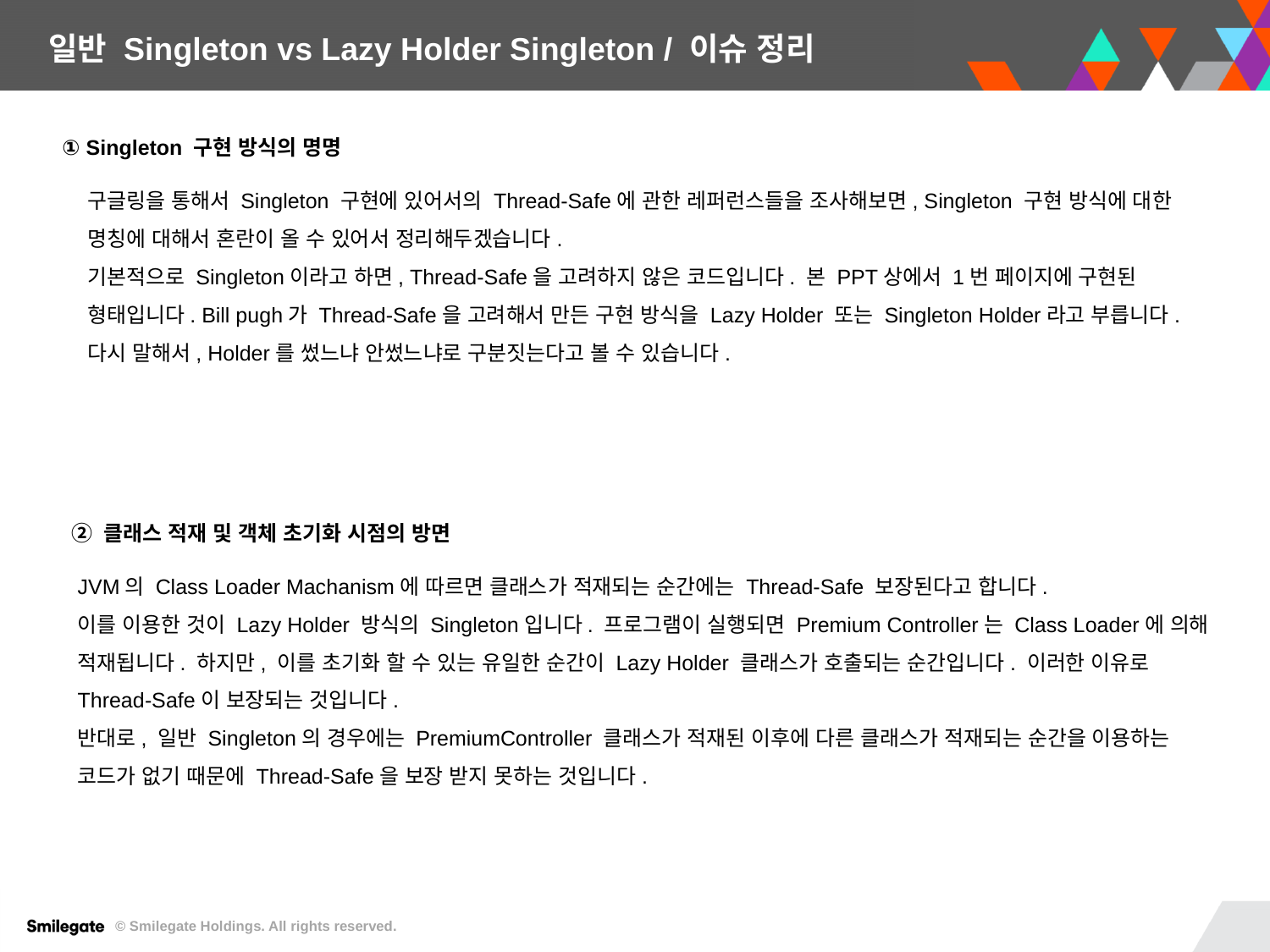

일반 Singleton vs Lazy Holder Singleton / 이슈 정리
① Singleton 구현 방식의 명명
구글링을 통해서 Singleton 구현에 있어서의 Thread-Safe에 관한 레퍼런스들을 조사해보면, Singleton 구현 방식에 대한 명칭에 대해서 혼란이 올 수 있어서 정리해두겠습니다.
기본적으로 Singleton이라고 하면, Thread-Safe을 고려하지 않은 코드입니다. 본 PPT상에서 1번 페이지에 구현된 형태입니다. Bill pugh가 Thread-Safe을 고려해서 만든 구현 방식을 Lazy Holder 또는 Singleton Holder라고 부릅니다. 다시 말해서, Holder를 썼느냐 안썼느냐로 구분짓는다고 볼 수 있습니다.
② 클래스 적재 및 객체 초기화 시점의 방면
JVM의 Class Loader Machanism에 따르면 클래스가 적재되는 순간에는 Thread-Safe 보장된다고 합니다.
이를 이용한 것이 Lazy Holder 방식의 Singleton입니다. 프로그램이 실행되면 Premium Controller는 Class Loader에 의해
적재됩니다. 하지만, 이를 초기화 할 수 있는 유일한 순간이 Lazy Holder 클래스가 호출되는 순간입니다. 이러한 이유로 Thread-Safe이 보장되는 것입니다.
반대로, 일반 Singleton의 경우에는 PremiumController 클래스가 적재된 이후에 다른 클래스가 적재되는 순간을 이용하는 코드가 없기 때문에 Thread-Safe을 보장 받지 못하는 것입니다.